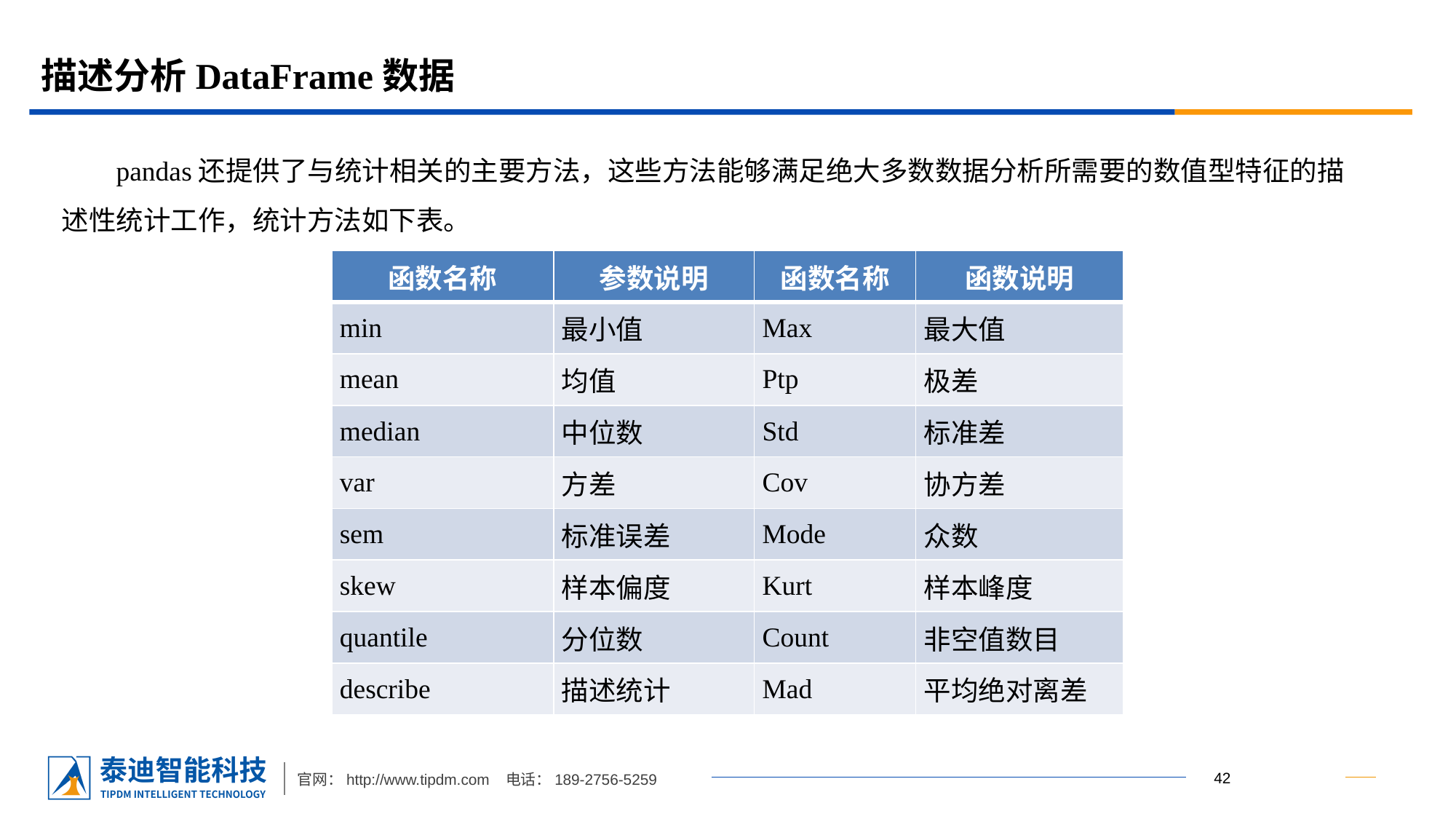

# 描述分析DataFrame数据
pandas还提供了与统计相关的主要方法，这些方法能够满足绝大多数数据分析所需要的数值型特征的描述性统计工作，统计方法如下表。

| 函数名称 | 参数说明 | 函数名称 | 函数说明 |
| --- | --- | --- | --- |
| min | 最小值 | Max | 最大值 |
| mean | 均值 | Ptp | 极差 |
| median | 中位数 | Std | 标准差 |
| var | 方差 | Cov | 协方差 |
| sem | 标准误差 | Mode | 众数 |
| skew | 样本偏度 | Kurt | 样本峰度 |
| quantile | 分位数 | Count | 非空值数目 |
| describe | 描述统计 | Mad | 平均绝对离差 |